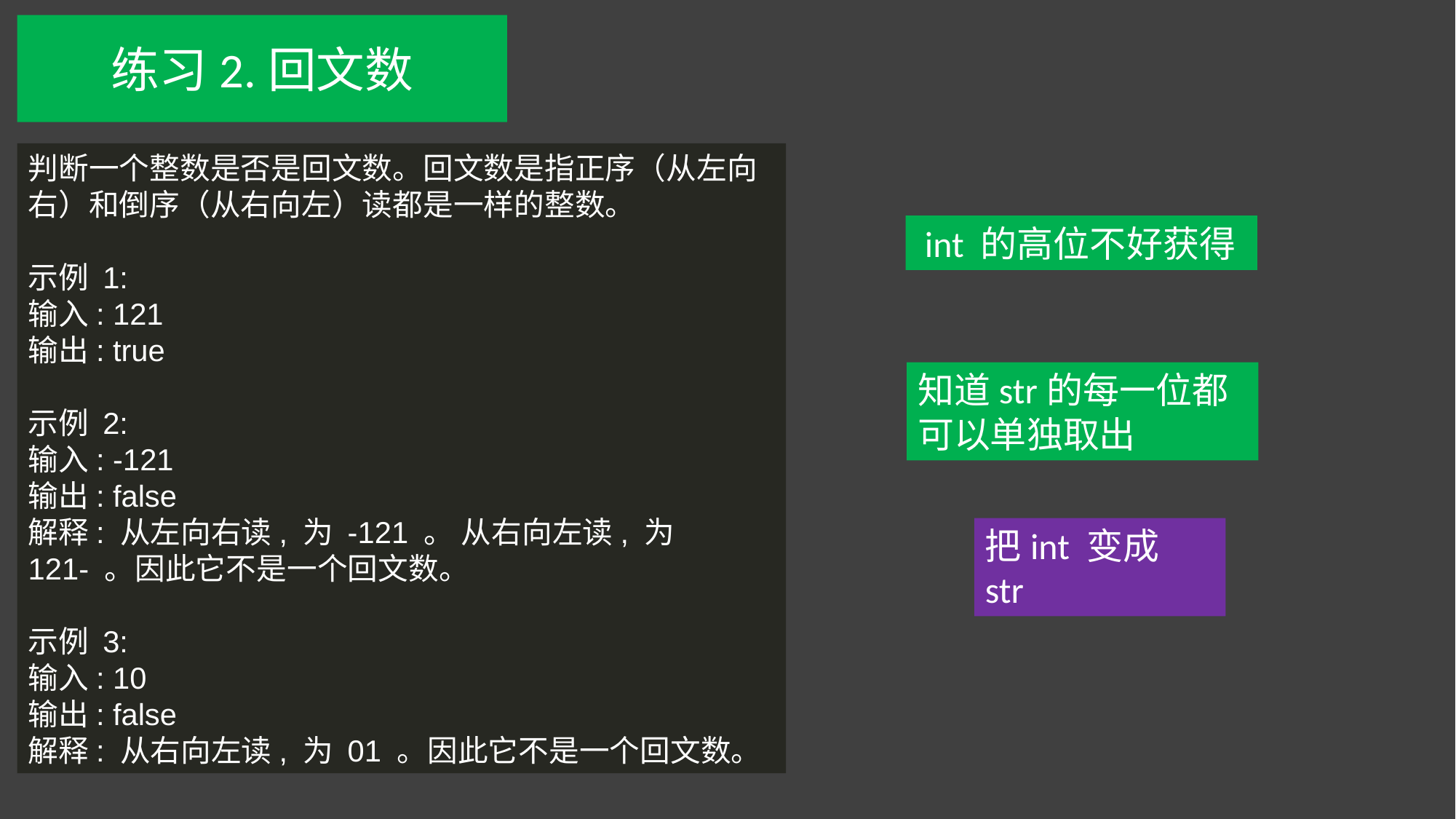

练习2.回文数
判断一个整数是否是回文数。回文数是指正序（从左向右）和倒序（从右向左）读都是一样的整数。

示例 1:
输入: 121
输出: true

示例 2:
输入: -121
输出: false
解释: 从左向右读, 为 -121 。 从右向左读, 为 121- 。因此它不是一个回文数。

示例 3:
输入: 10
输出: false
解释: 从右向左读, 为 01 。因此它不是一个回文数。
 int 的高位不好获得
知道str的每一位都可以单独取出
把int 变成 str